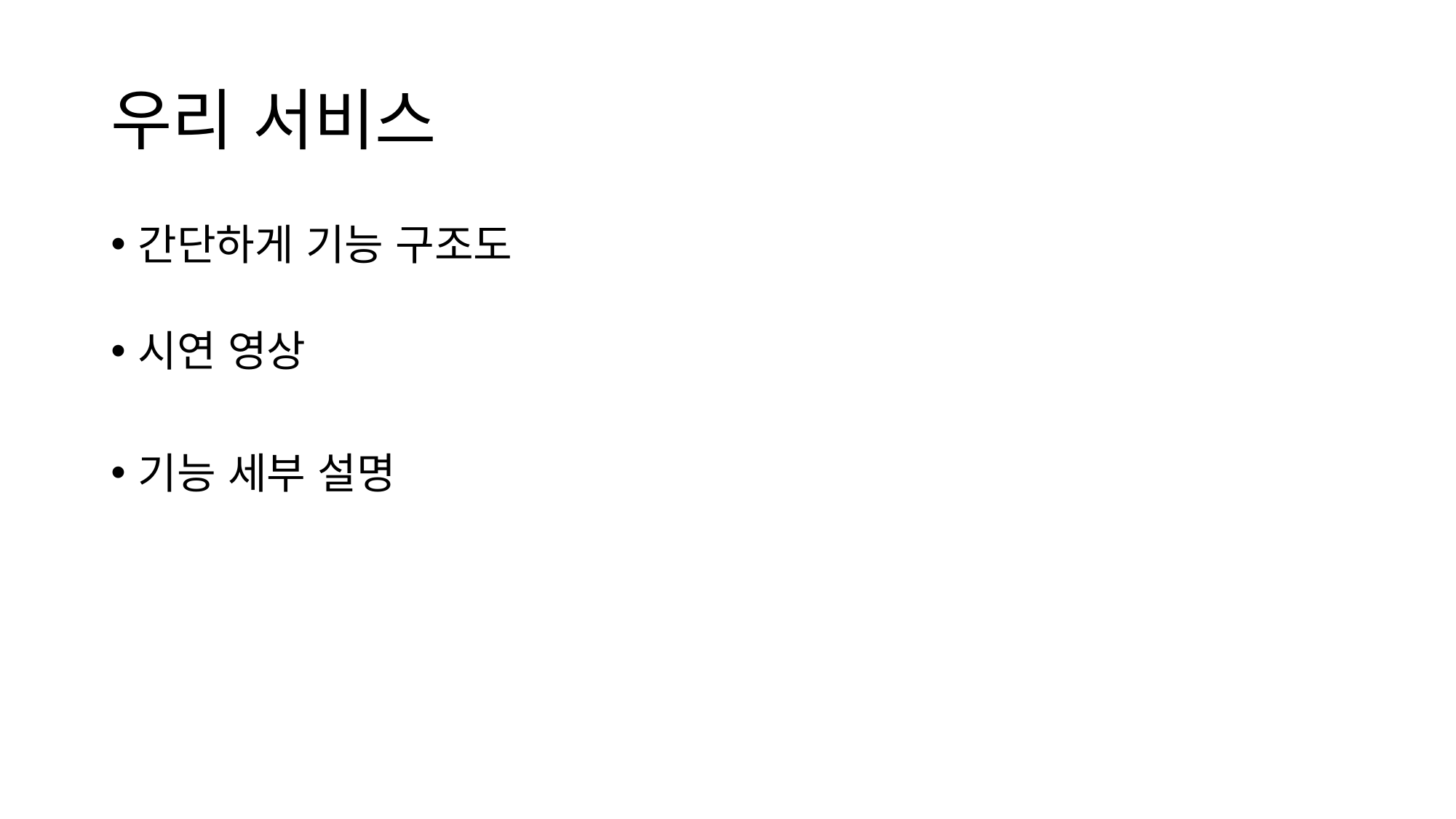

# 우리 서비스
간단하게 기능 구조도

시연 영상

기능 세부 설명